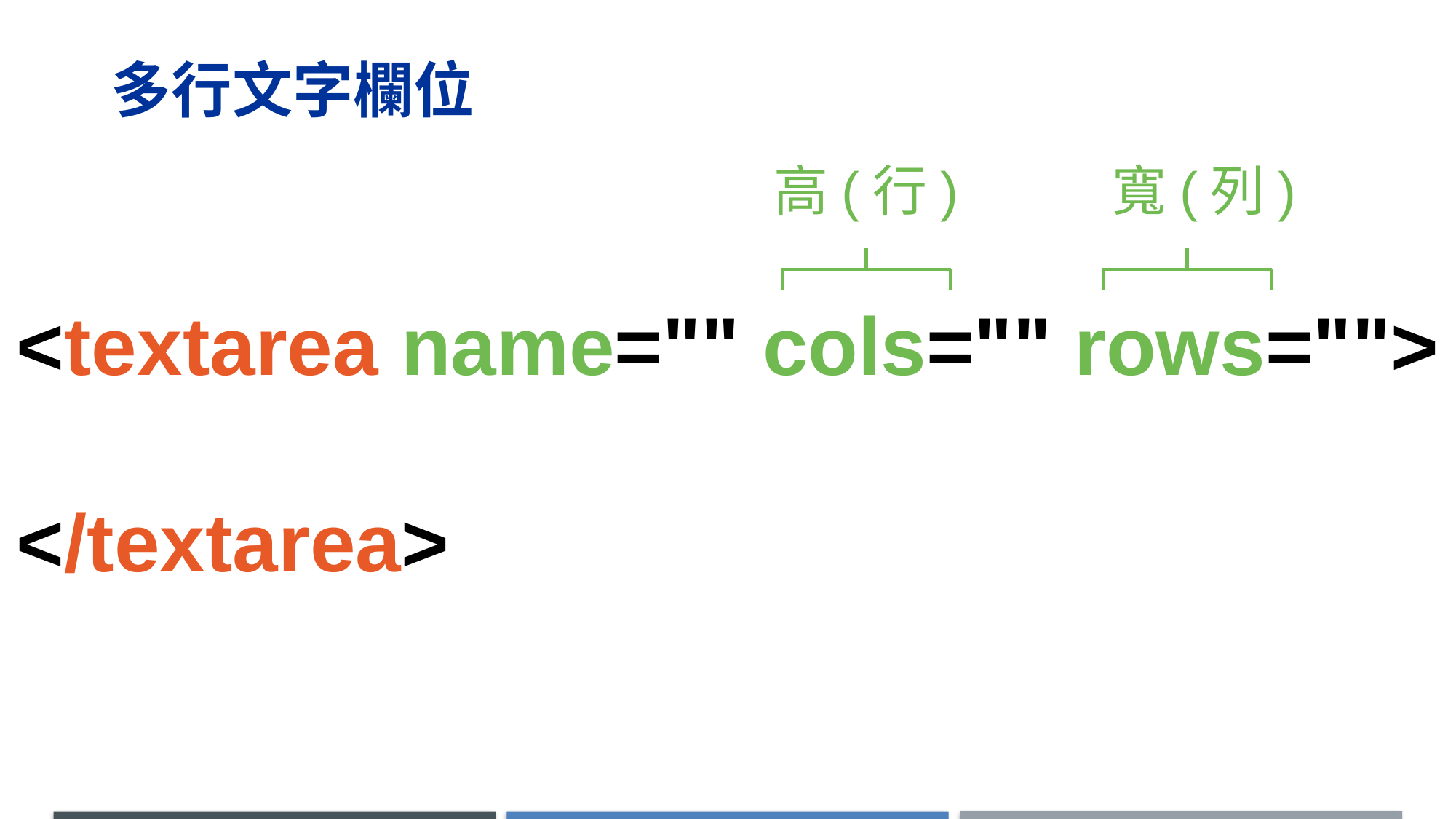

# 多行文字欄位
寬(列)
高(行)
<textarea name="" cols="" rows="">

</textarea>